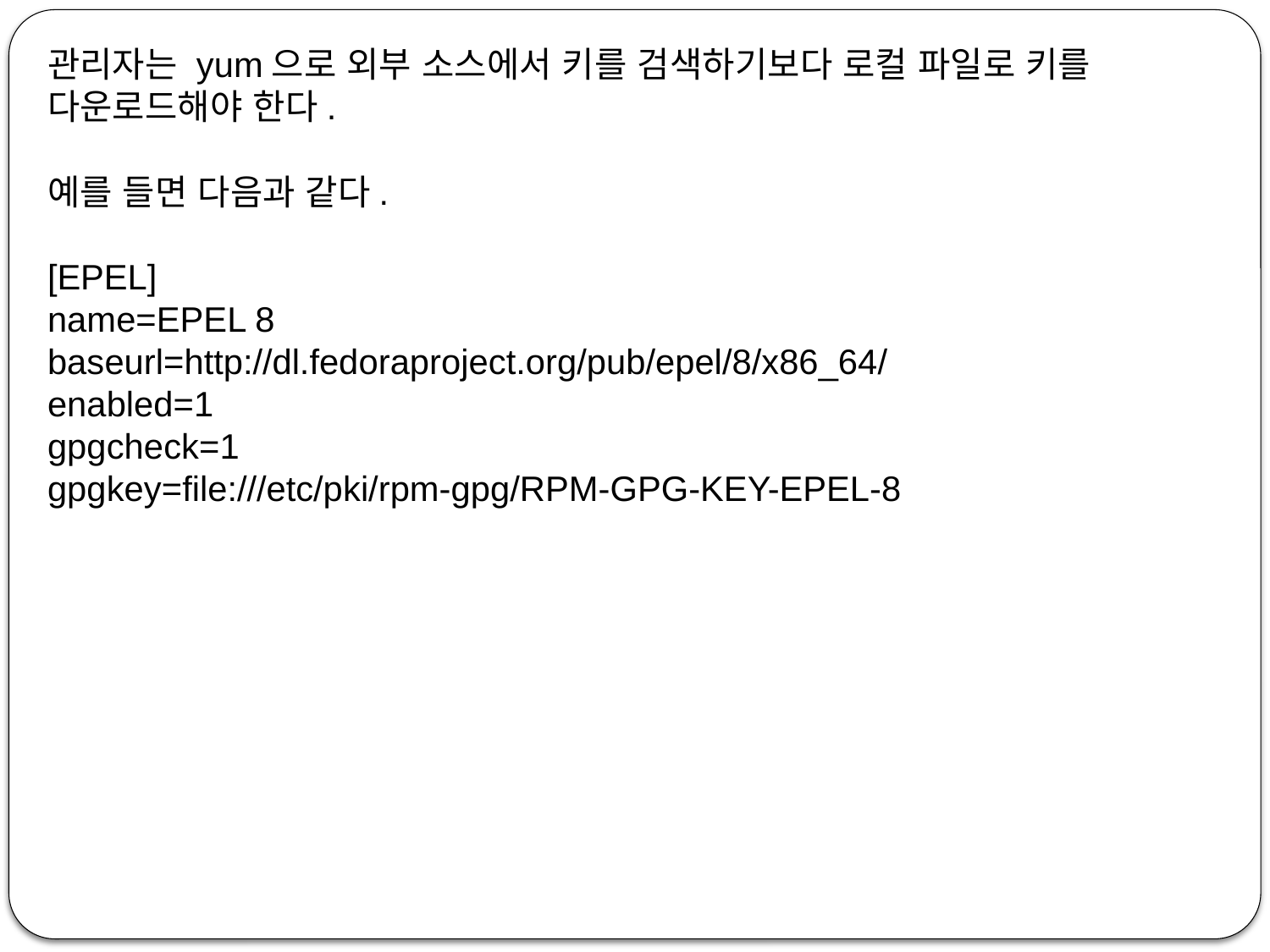

관리자는 yum으로 외부 소스에서 키를 검색하기보다 로컬 파일로 키를 다운로드해야 한다.

예를 들면 다음과 같다.

[EPEL]
name=EPEL 8
baseurl=http://dl.fedoraproject.org/pub/epel/8/x86_64/
enabled=1
gpgcheck=1
gpgkey=file:///etc/pki/rpm-gpg/RPM-GPG-KEY-EPEL-8